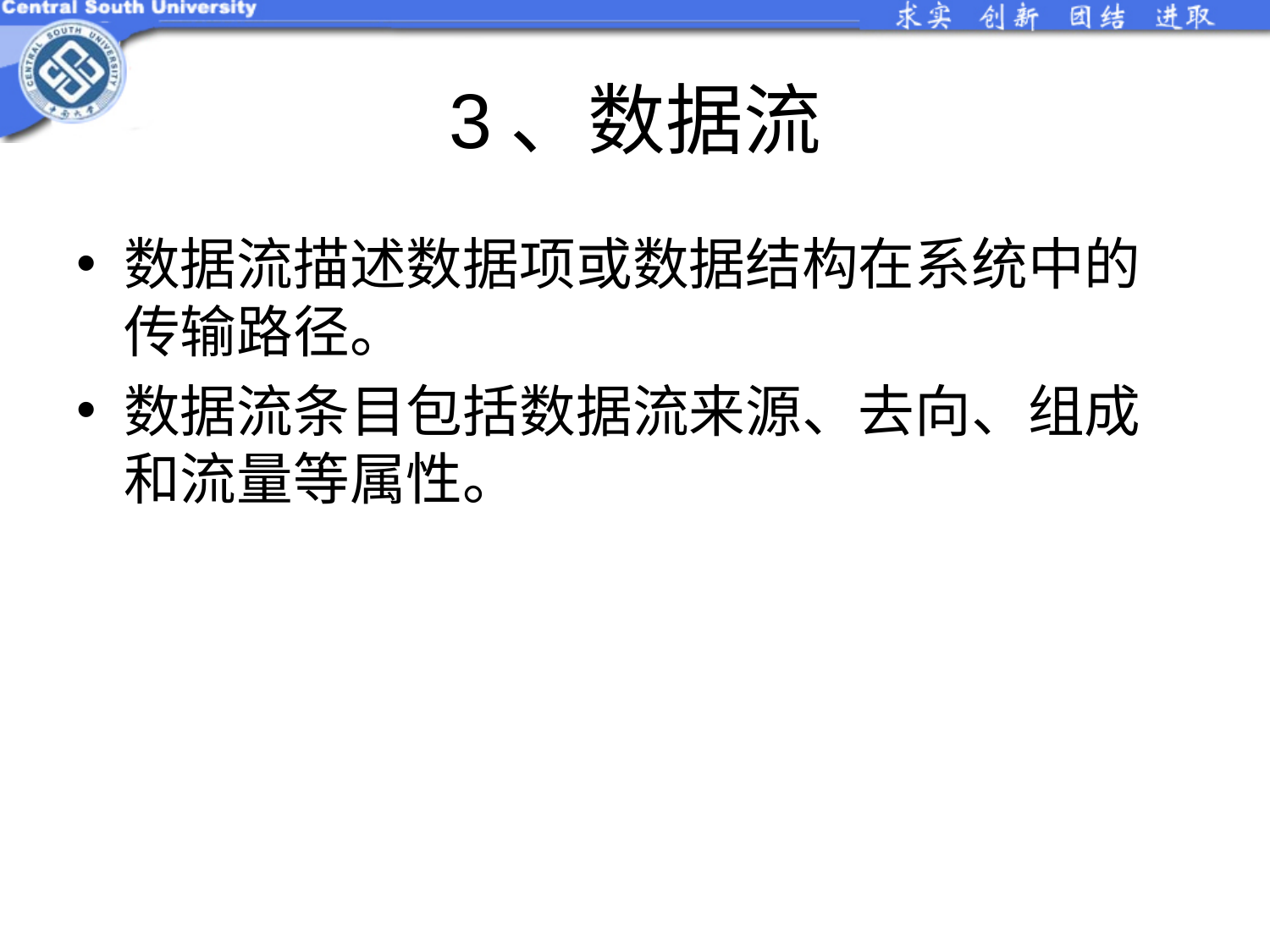

# 3、数据流
数据流描述数据项或数据结构在系统中的传输路径。
数据流条目包括数据流来源、去向、组成和流量等属性。